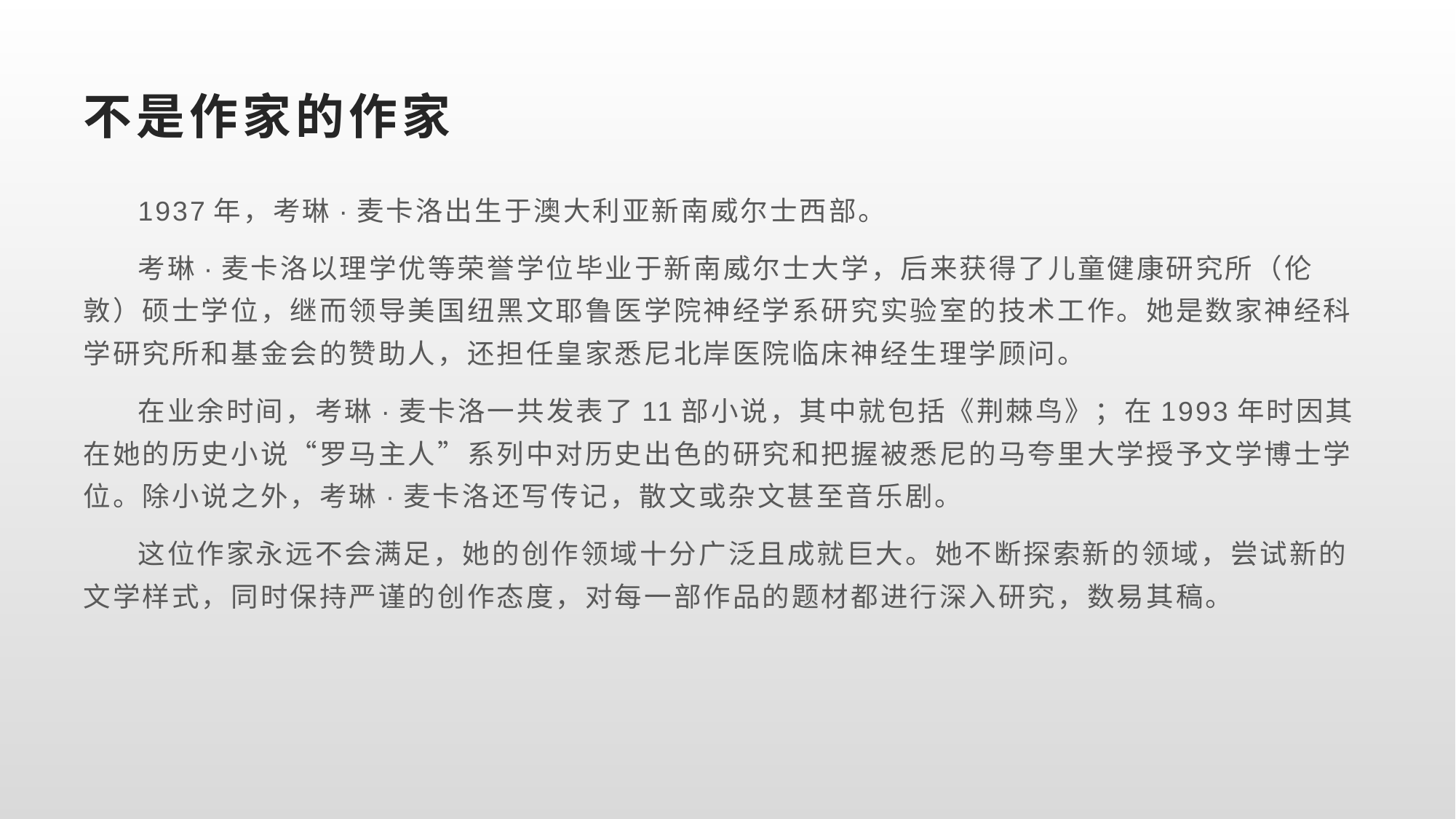

# 不是作家的作家
1937年，考琳·麦卡洛出生于澳大利亚新南威尔士西部。
考琳·麦卡洛以理学优等荣誉学位毕业于新南威尔士大学，后来获得了儿童健康研究所（伦敦）硕士学位，继而领导美国纽黑文耶鲁医学院神经学系研究实验室的技术工作。她是数家神经科学研究所和基金会的赞助人，还担任皇家悉尼北岸医院临床神经生理学顾问。
在业余时间，考琳·麦卡洛一共发表了11部小说，其中就包括《荆棘鸟》；在1993年时因其在她的历史小说“罗马主人”系列中对历史出色的研究和把握被悉尼的马夸里大学授予文学博士学位。除小说之外，考琳·麦卡洛还写传记，散文或杂文甚至音乐剧。
这位作家永远不会满足，她的创作领域十分广泛且成就巨大。她不断探索新的领域，尝试新的文学样式，同时保持严谨的创作态度，对每一部作品的题材都进行深入研究，数易其稿。